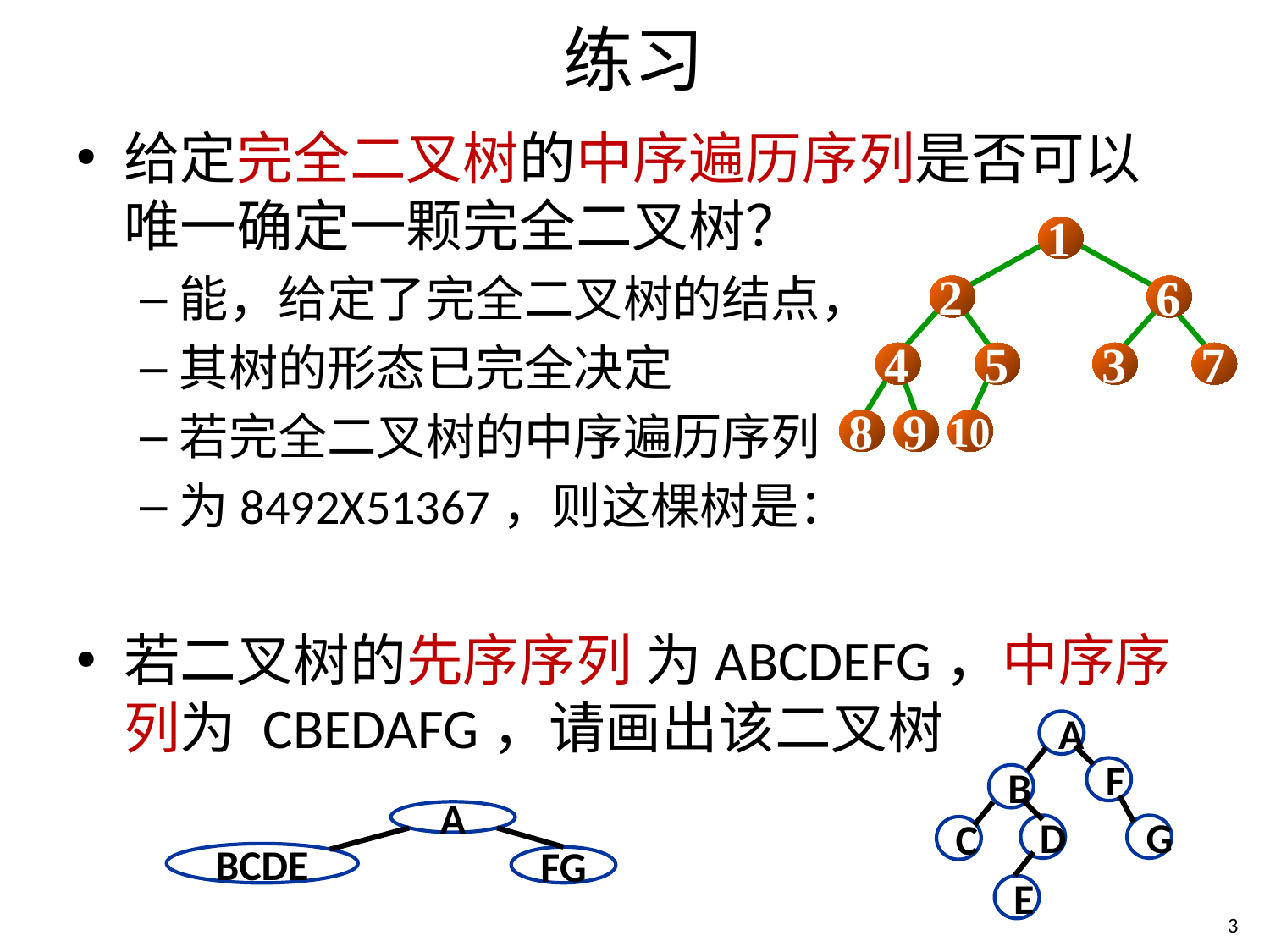

# 练习
给定完全二叉树的中序遍历序列是否可以唯一确定一颗完全二叉树？
能，给定了完全二叉树的结点，
其树的形态已完全决定
若完全二叉树的中序遍历序列
为8492X51367，则这棵树是：

若二叉树的先序序列 为ABCDEFG，中序序列为 CBEDAFG，请画出该二叉树

1

6
2

3
4
5
7

8
9
10

A
F
B
G
D
C
E
A
BCDE
FG
3